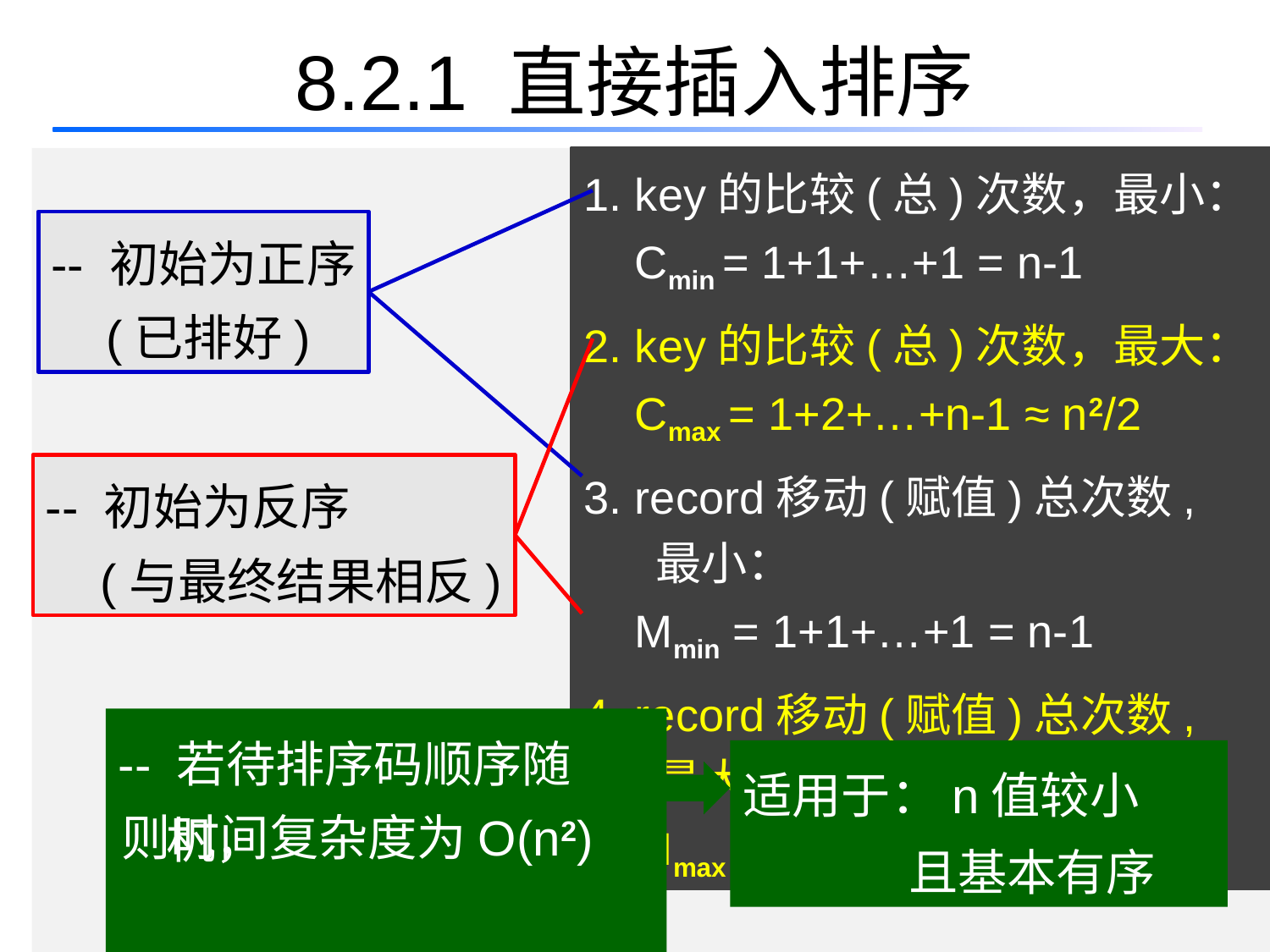

# 8.2.1 直接插入排序

1. key的比较(总)次数，最小：
    Cmin = 1+1+…+1 = n-1
2. key的比较(总)次数，最大：
    Cmax = 1+2+…+n-1 ≈ n2/2
3. record移动(赋值)总次数, 最小：
    Mmin = 1+1+…+1 = n-1
4. record移动(赋值)总次数, 最大：
    Mmax = 2+3+…+n ≈ n2/2
-- 初始为正序
    (已排好)
-- 初始为反序
    (与最终结果相反)
-- 若待排序码顺序随机，

适用于：n值较小
              且基本有序

则时间复杂度为O(n2)